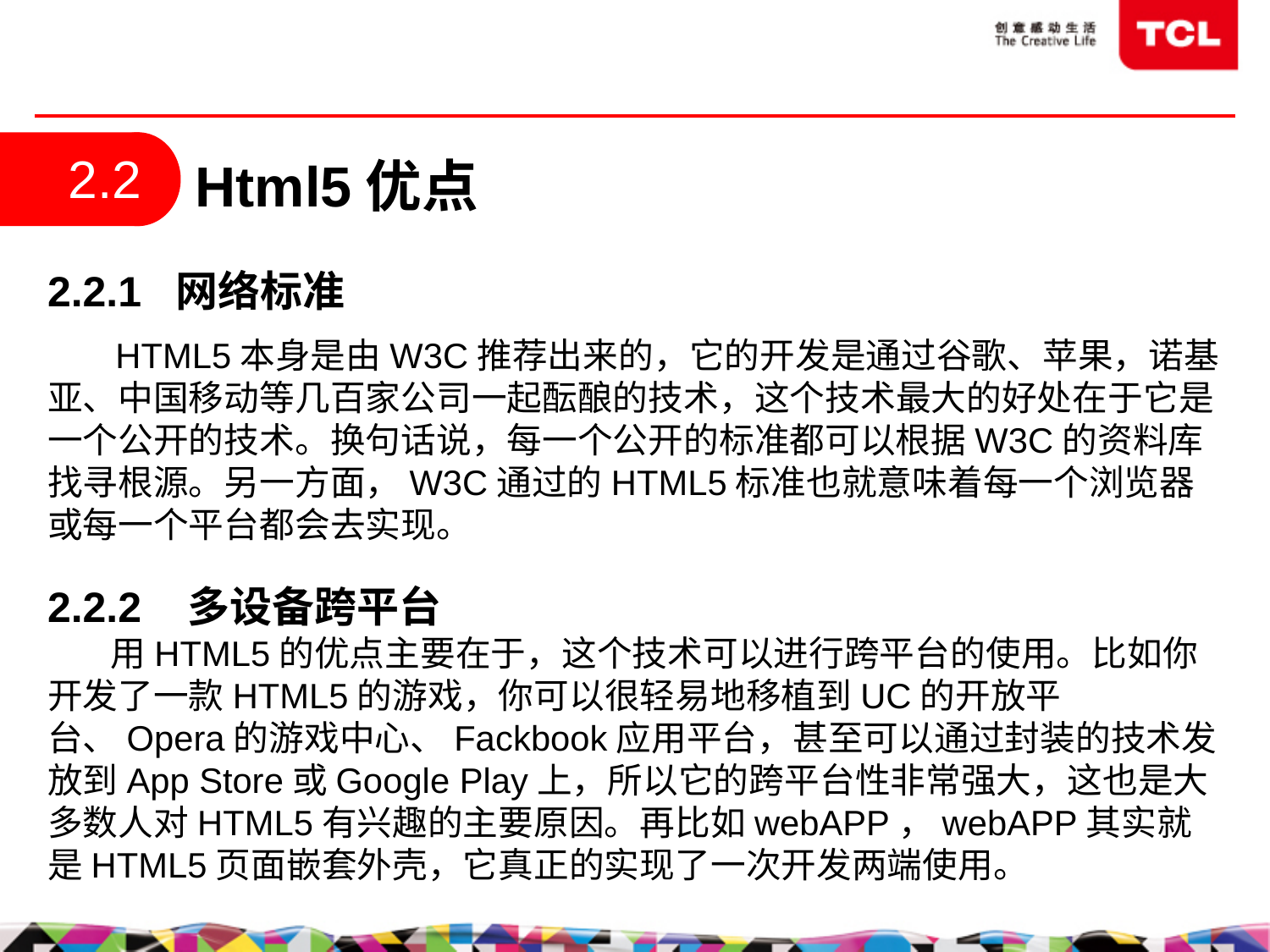

2.2
Html5优点
2.2.1  网络标准
       HTML5本身是由W3C推荐出来的，它的开发是通过谷歌、苹果，诺基亚、中国移动等几百家公司一起酝酿的技术，这个技术最大的好处在于它是一个公开的技术。换句话说，每一个公开的标准都可以根据W3C的资料库找寻根源。另一方面，W3C通过的HTML5标准也就意味着每一个浏览器或每一个平台都会去实现。
2.2.2   多设备跨平台
       用HTML5的优点主要在于，这个技术可以进行跨平台的使用。比如你开发了一款HTML5的游戏，你可以很轻易地移植到UC的开放平台、Opera的游戏中心、Fackbook应用平台，甚至可以通过封装的技术发放到App Store或Google Play上，所以它的跨平台性非常强大，这也是大多数人对HTML5有兴趣的主要原因。再比如webAPP，webAPP其实就是HTML5页面嵌套外壳，它真正的实现了一次开发两端使用。